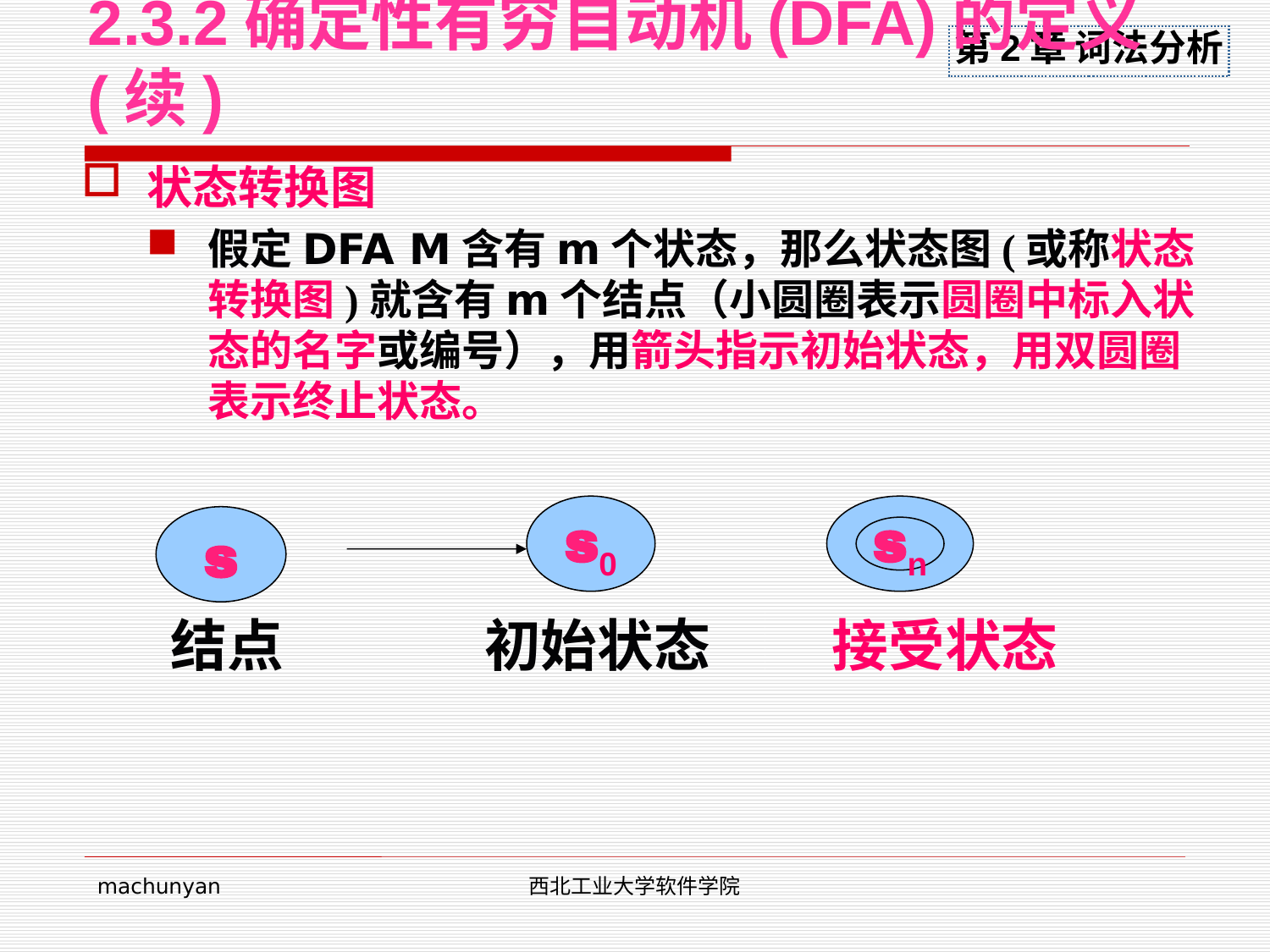

# 2.3.2确定性有穷自动机(DFA)的定义(续)
状态转换图
假定DFA M含有m个状态，那么状态图(或称状态转换图)就含有m个结点（小圆圈表示圆圈中标入状态的名字或编号），用箭头指示初始状态，用双圆圈表示终止状态。
s0

初始状态

sn
接受状态
s
结点
machunyan

西北工业大学软件学院
52